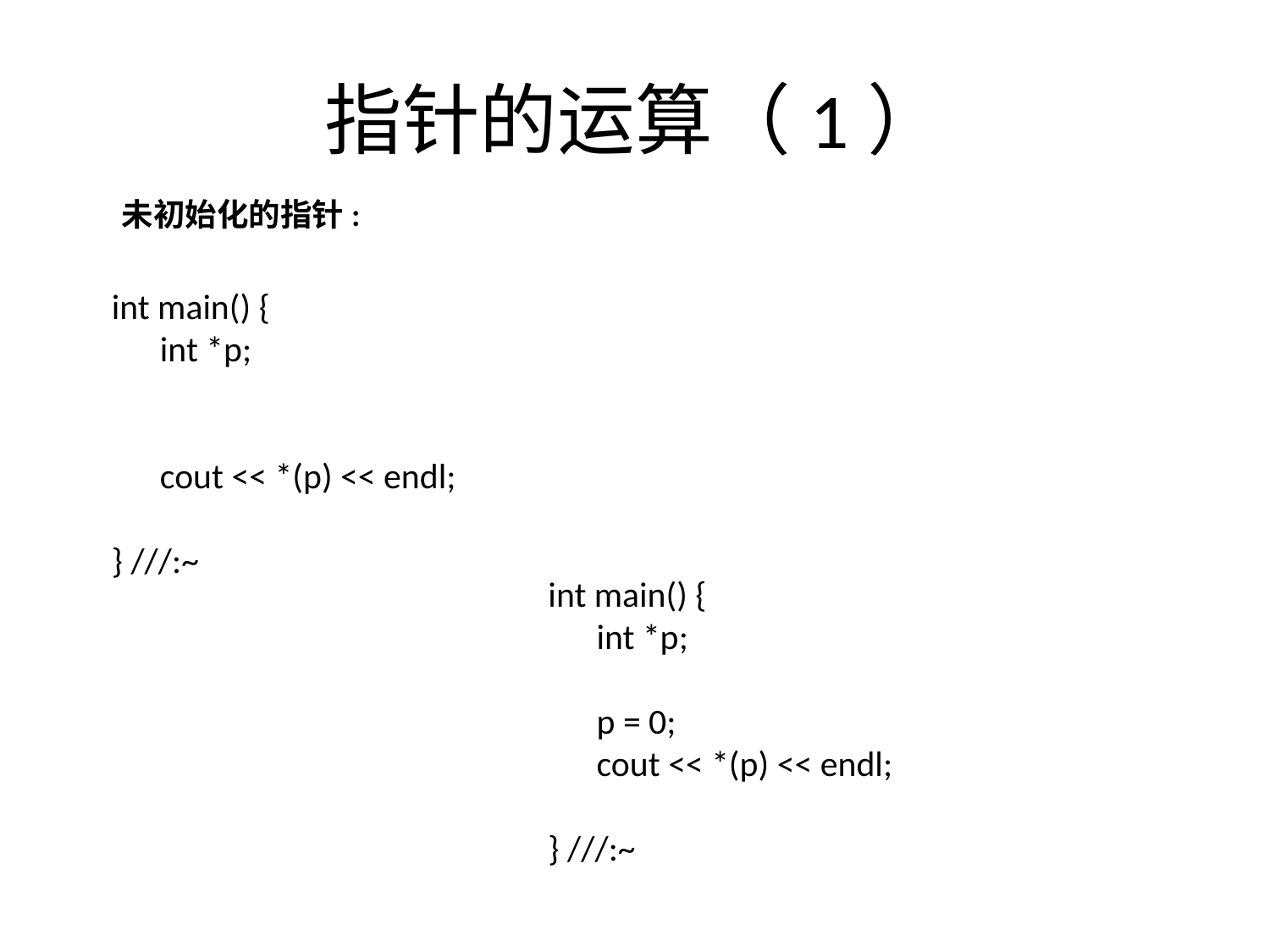

# 指针的运算（1）
未初始化的指针:
int main() {
      int *p;

      cout << *(p) << endl;

} ///:~
int main() {
      int *p;

      p = 0;
      cout << *(p) << endl;

} ///:~